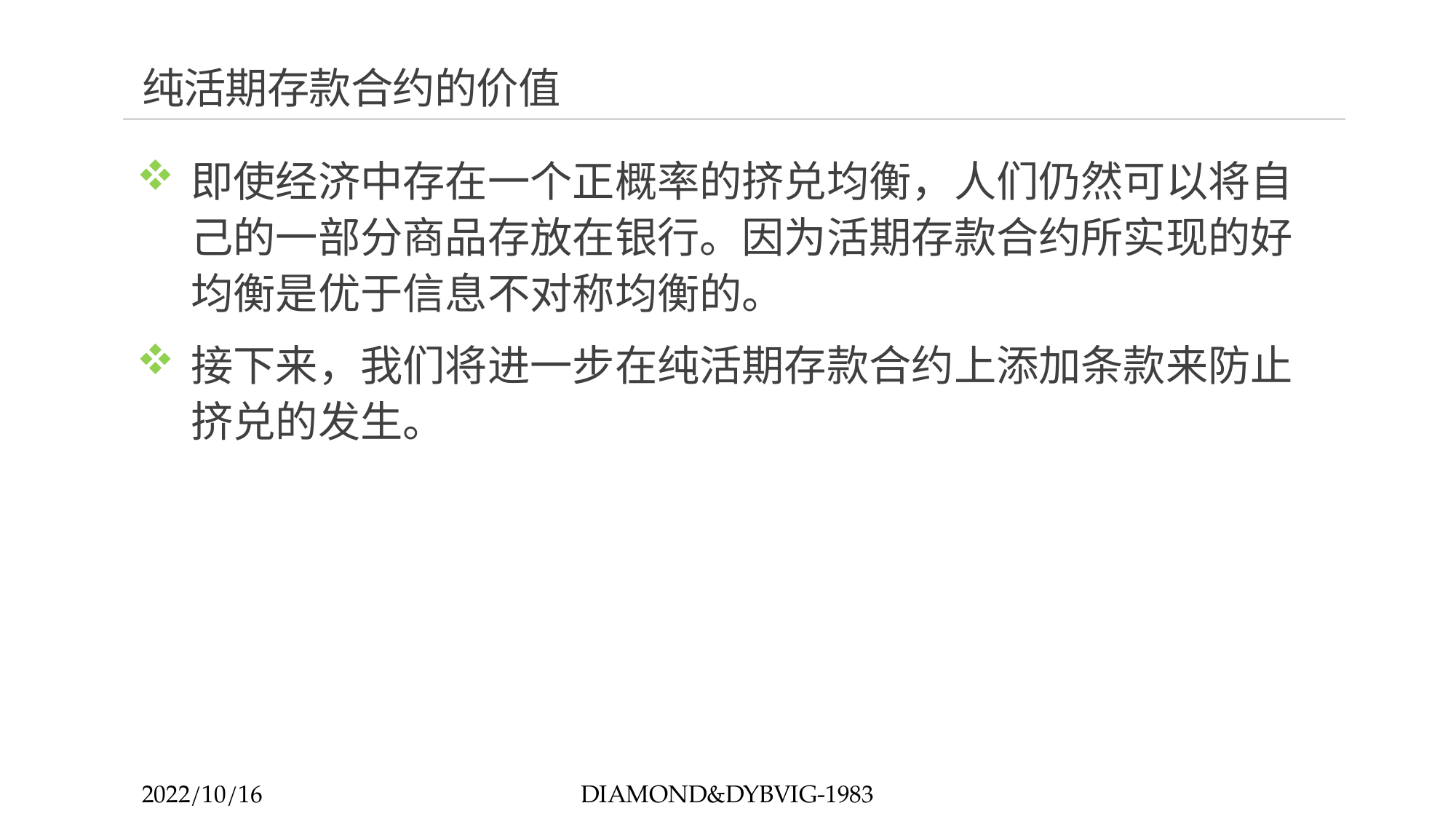

# 纯活期存款合约的价值
即使经济中存在一个正概率的挤兑均衡，人们仍然可以将自己的一部分商品存放在银行。因为活期存款合约所实现的好均衡是优于信息不对称均衡的。
接下来，我们将进一步在纯活期存款合约上添加条款来防止挤兑的发生。

2022/10/16
Diamond&Dybvig-1983